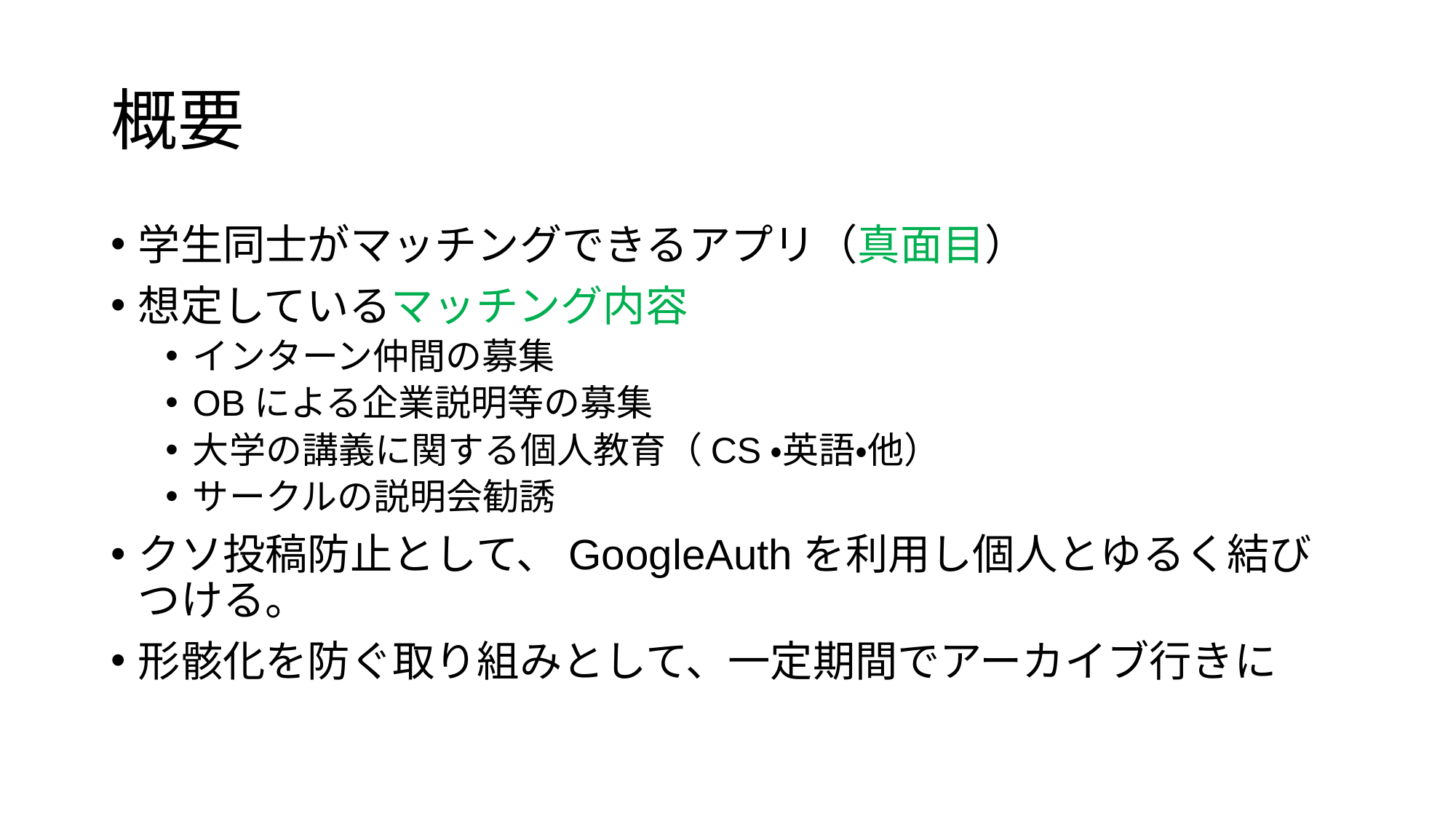

# 概要
学生同士がマッチングできるアプリ（真面目）
想定しているマッチング内容
インターン仲間の募集
OBによる企業説明等の募集
大学の講義に関する個人教育（CS・英語・他）
サークルの説明会勧誘
クソ投稿防止として、GoogleAuthを利用し個人とゆるく結びつける。
形骸化を防ぐ取り組みとして、一定期間でアーカイブ行きに